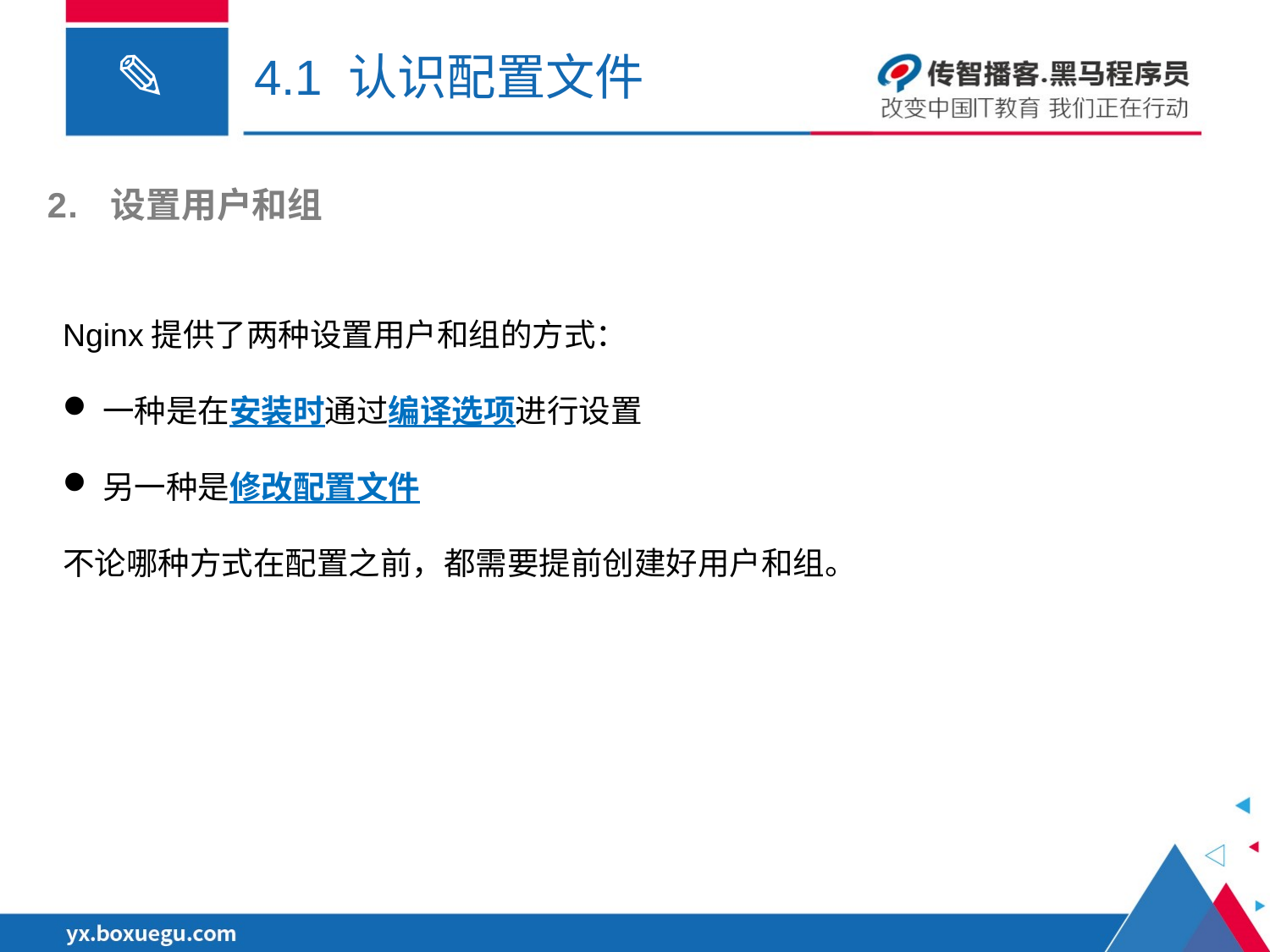

# 4.1 认识配置文件
设置用户和组
Nginx提供了两种设置用户和组的方式：
一种是在安装时通过编译选项进行设置
另一种是修改配置文件
不论哪种方式在配置之前，都需要提前创建好用户和组。